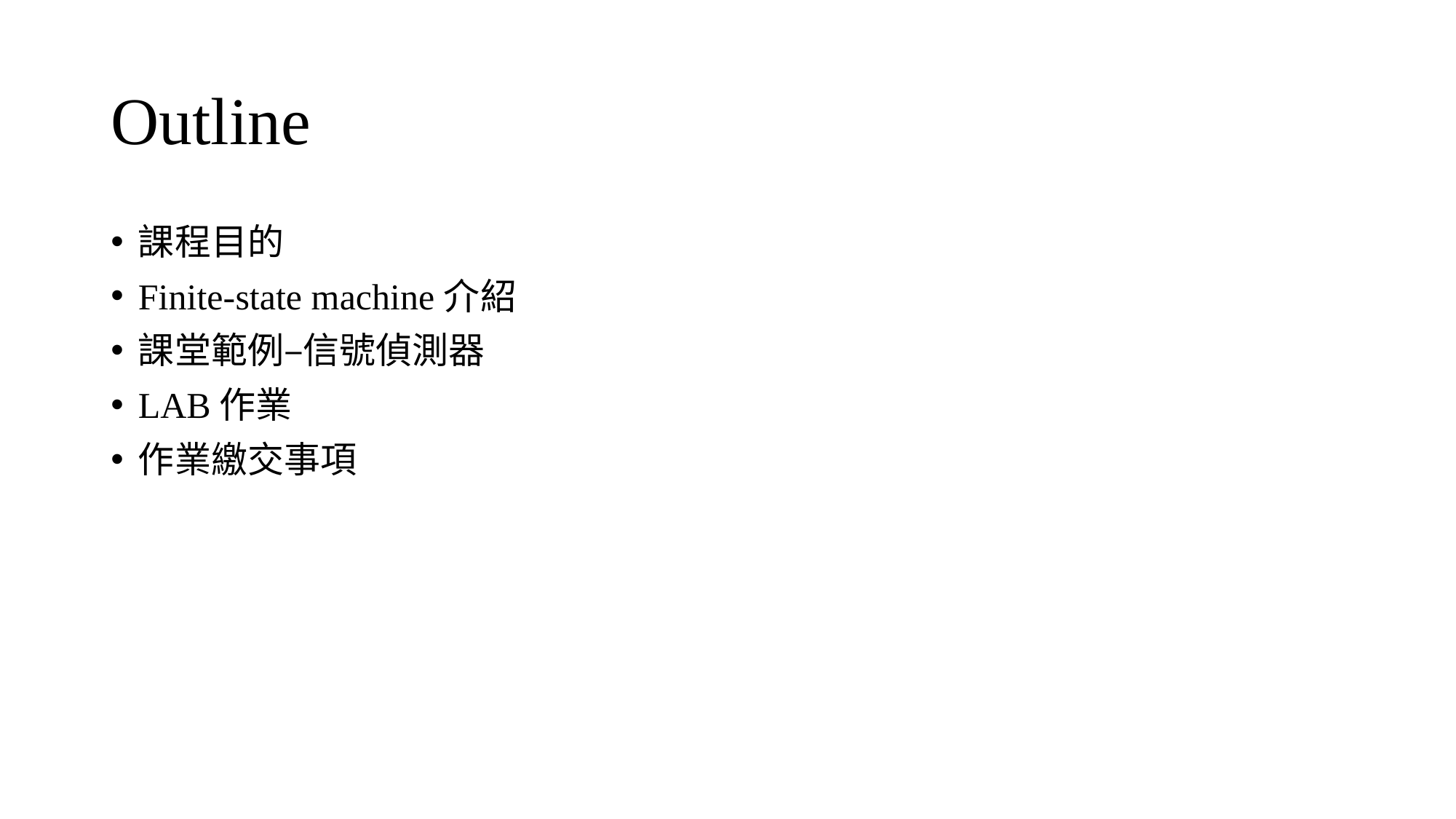

# Outline
課程目的
Finite-state machine介紹
課堂範例–信號偵測器
LAB作業
作業繳交事項